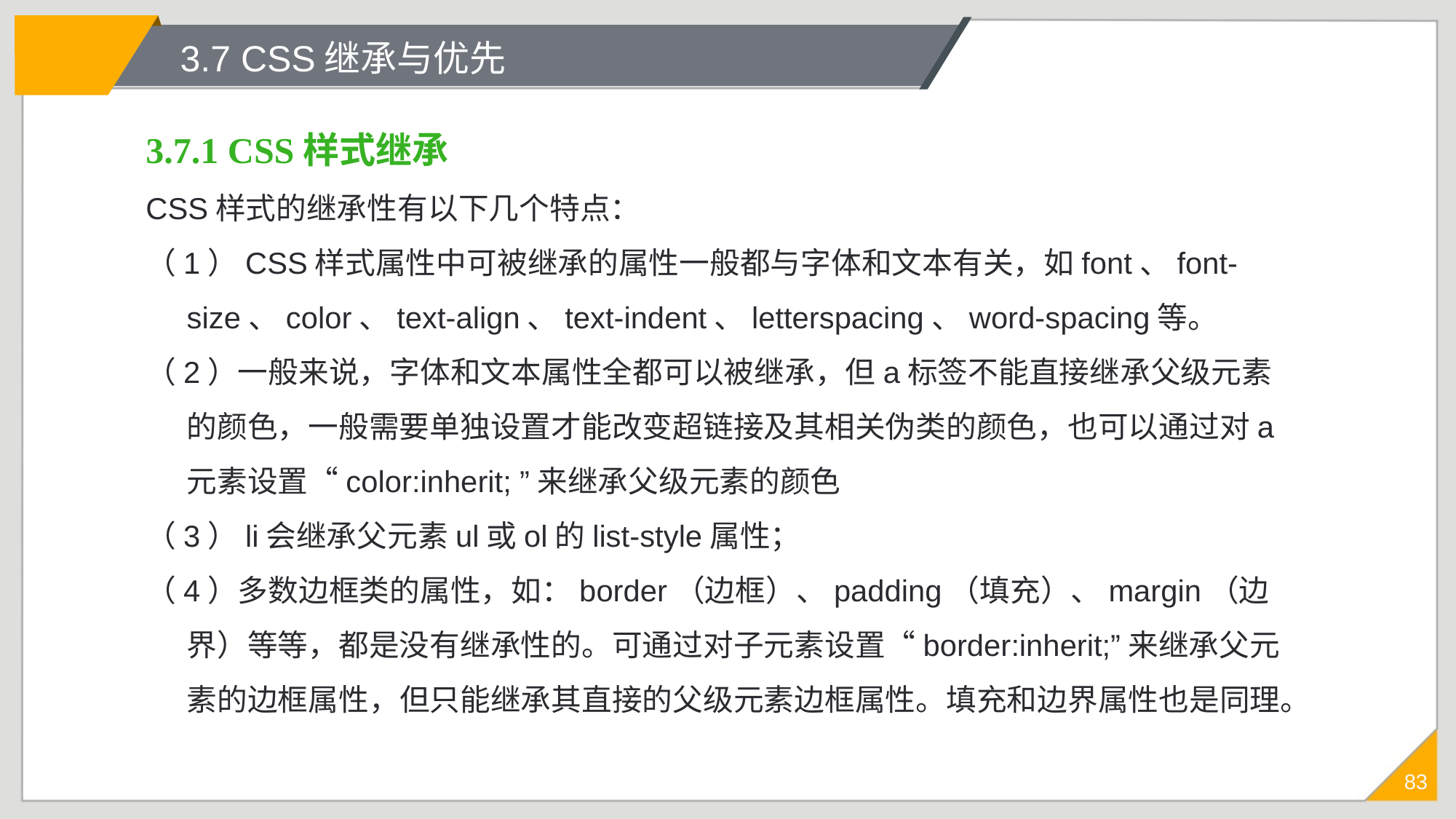

# 3.7 CSS继承与优先
3.7.1 CSS样式继承
CSS样式的继承性有以下几个特点：
（1）CSS样式属性中可被继承的属性一般都与字体和文本有关，如font、font-size、color、text-align、text-indent、letterspacing、word-spacing等。
（2）一般来说，字体和文本属性全都可以被继承，但a标签不能直接继承父级元素的颜色，一般需要单独设置才能改变超链接及其相关伪类的颜色，也可以通过对a元素设置“color:inherit; ”来继承父级元素的颜色
（3）li会继承父元素ul或ol的list-style属性；
（4）多数边框类的属性，如：border（边框）、padding（填充）、margin（边界）等等，都是没有继承性的。可通过对子元素设置“border:inherit;”来继承父元素的边框属性，但只能继承其直接的父级元素边框属性。填充和边界属性也是同理。